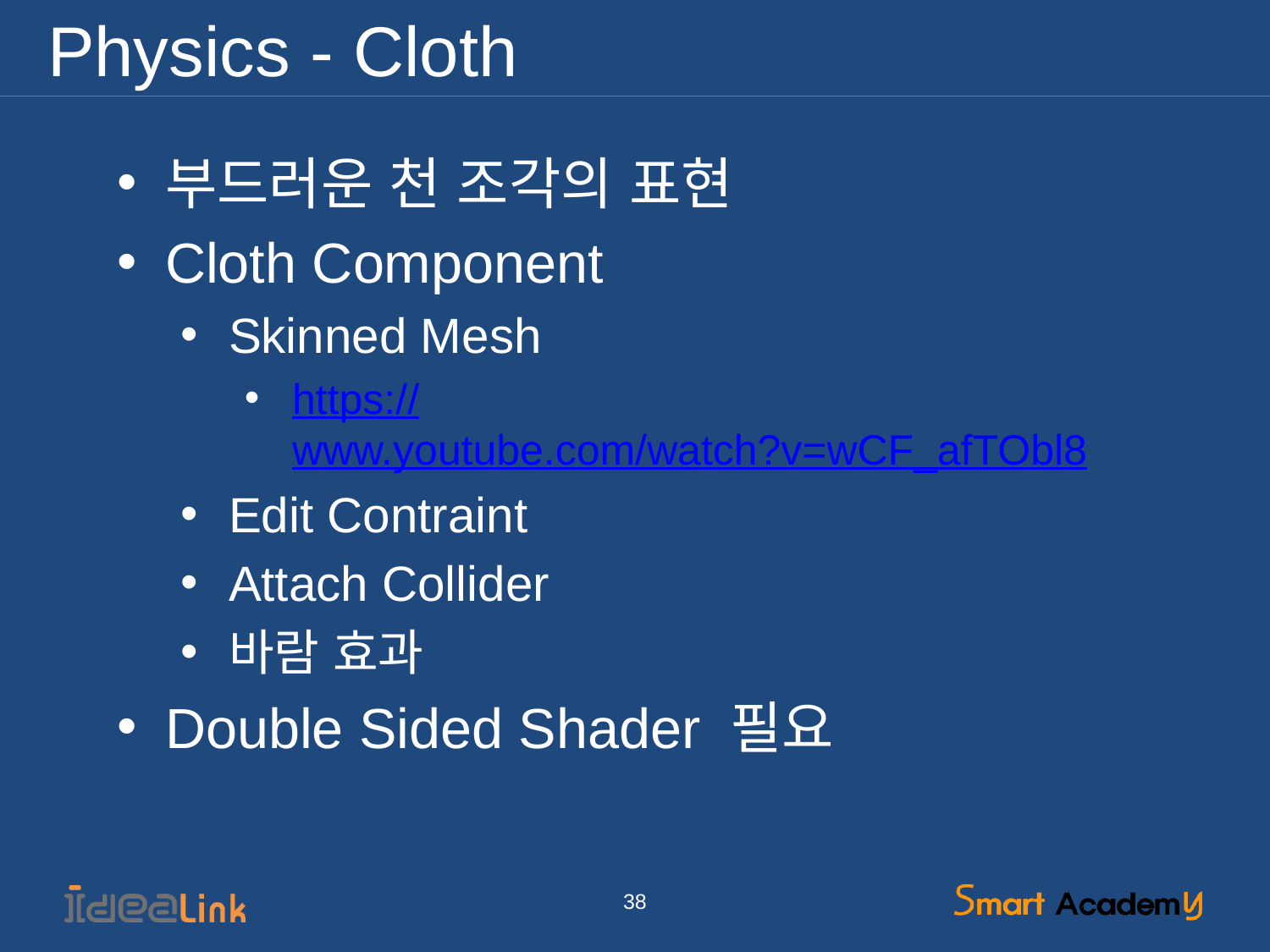

# Physics - Cloth
부드러운 천 조각의 표현
Cloth Component
Skinned Mesh
https://www.youtube.com/watch?v=wCF_afTObl8
Edit Contraint
Attach Collider
바람 효과
Double Sided Shader 필요
38